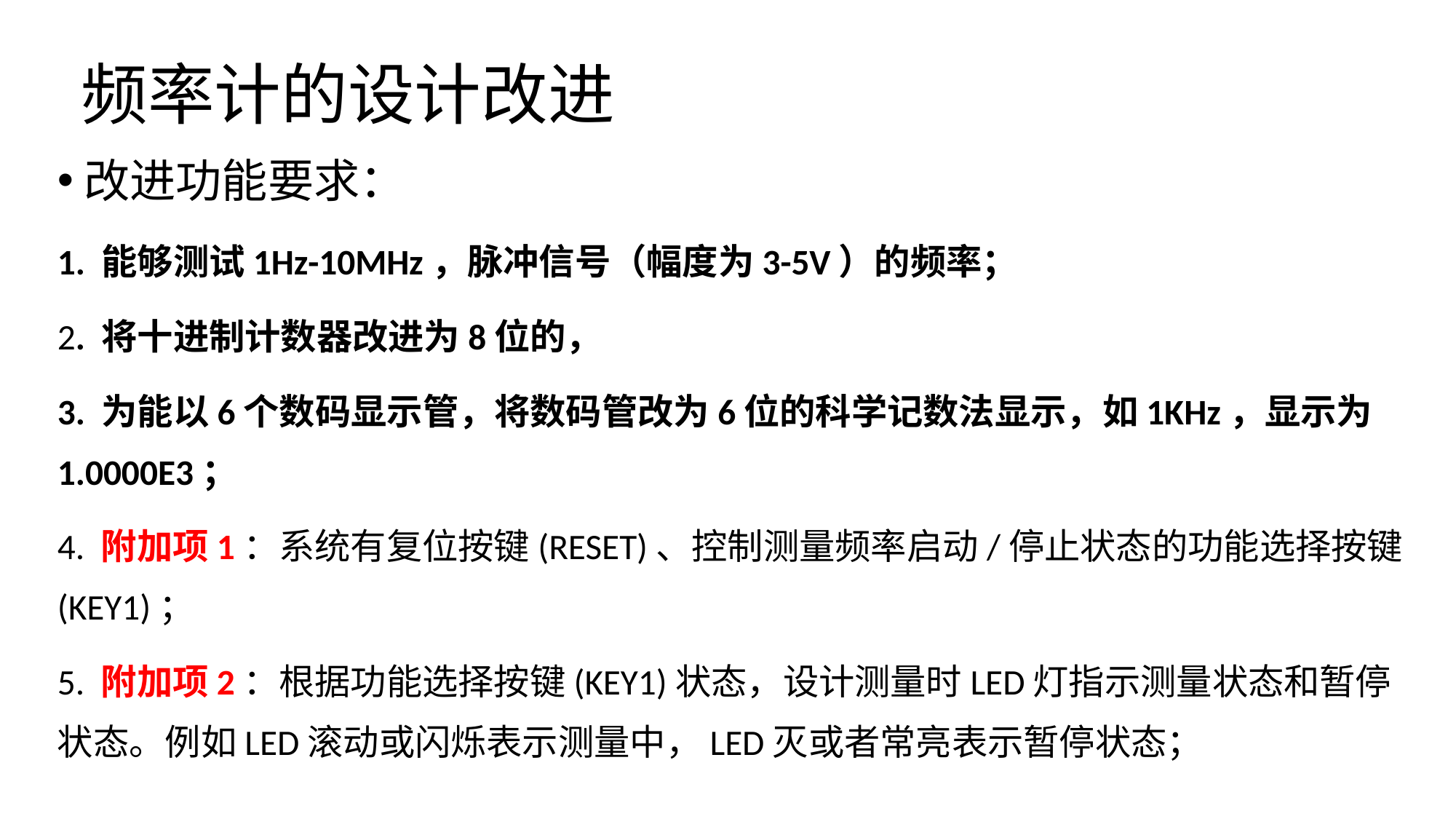

# 频率计的设计改进
改进功能要求：
1. 能够测试1Hz-10MHz，脉冲信号（幅度为3-5V）的频率；
2. 将十进制计数器改进为8位的，
3. 为能以6个数码显示管，将数码管改为6位的科学记数法显示，如1KHz，显示为1.0000E3；
4. 附加项1：系统有复位按键(RESET)、控制测量频率启动/停止状态的功能选择按键(KEY1)；
5. 附加项2：根据功能选择按键(KEY1)状态，设计测量时LED灯指示测量状态和暂停状态。例如LED滚动或闪烁表示测量中，LED灭或者常亮表示暂停状态；